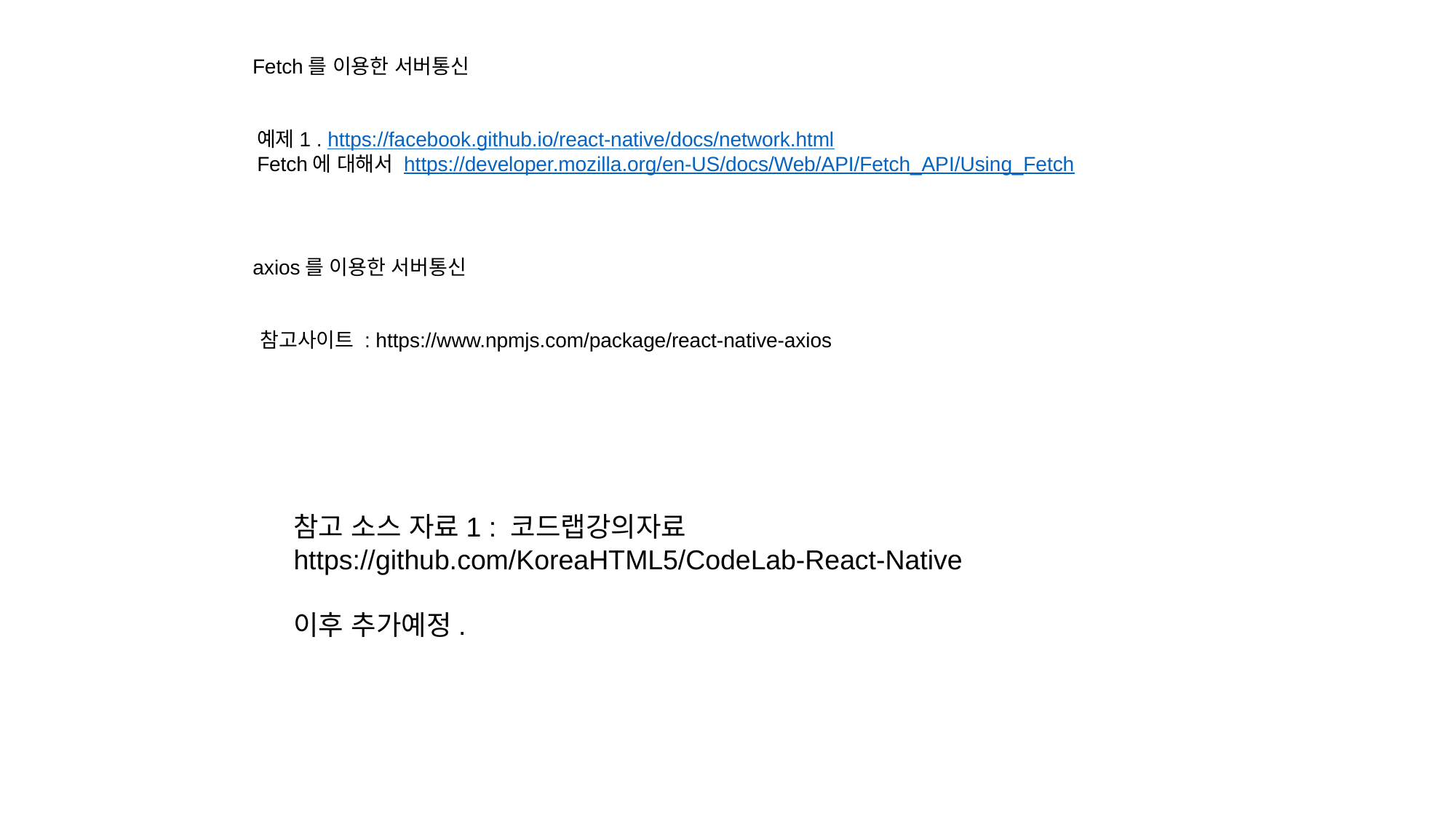

Fetch를 이용한 서버통신
예제1 . https://facebook.github.io/react-native/docs/network.html
Fetch에 대해서 https://developer.mozilla.org/en-US/docs/Web/API/Fetch_API/Using_Fetch
axios를 이용한 서버통신
참고사이트 : https://www.npmjs.com/package/react-native-axios
참고 소스 자료1 : 코드랩강의자료
https://github.com/KoreaHTML5/CodeLab-React-Native

이후 추가예정.